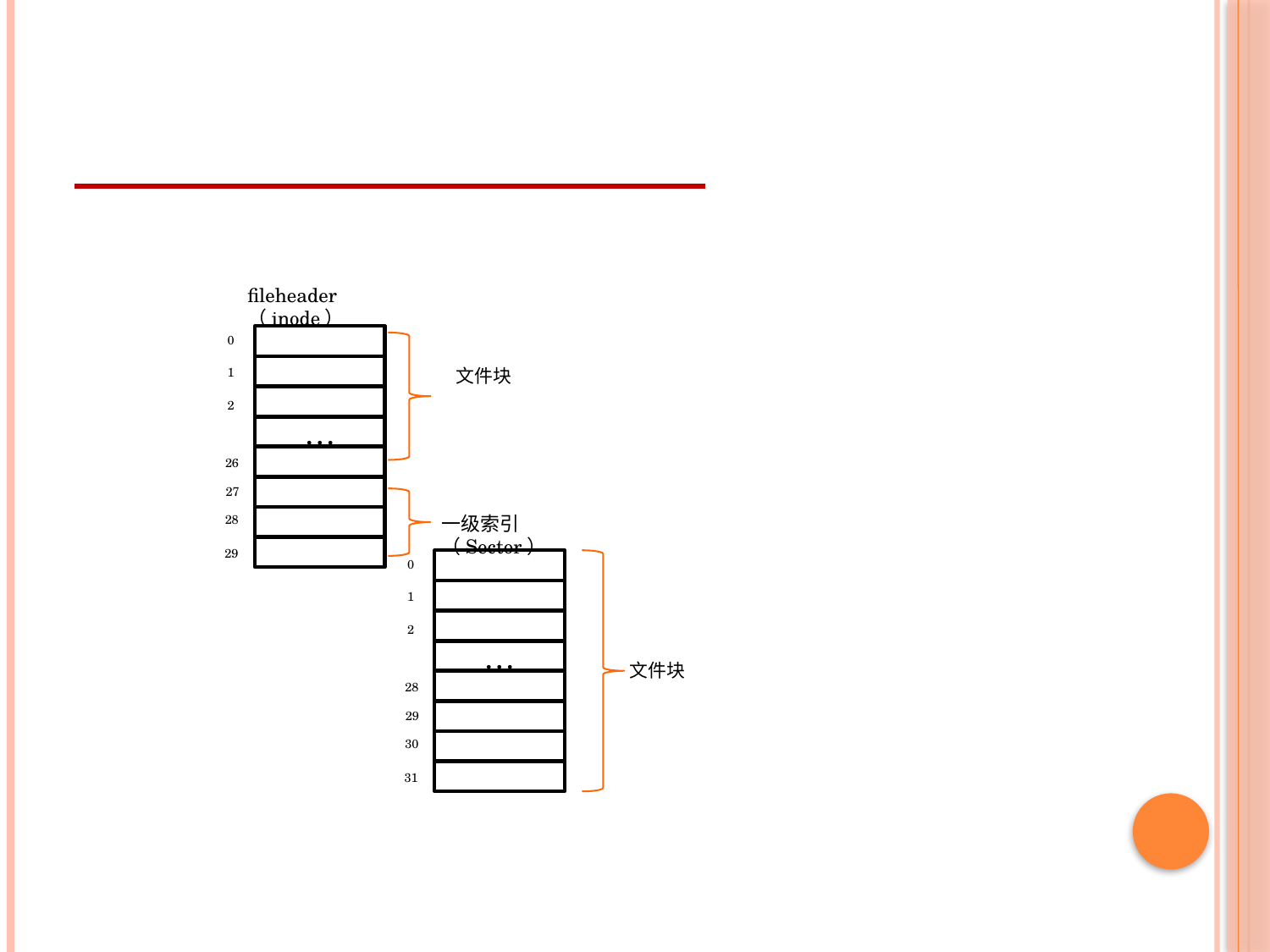

fileheader （inode）
0

1

2
…

26

27
28

29

文件块

一级索引 （Sector）
0

1

2
…

28

29
30

31

文件块